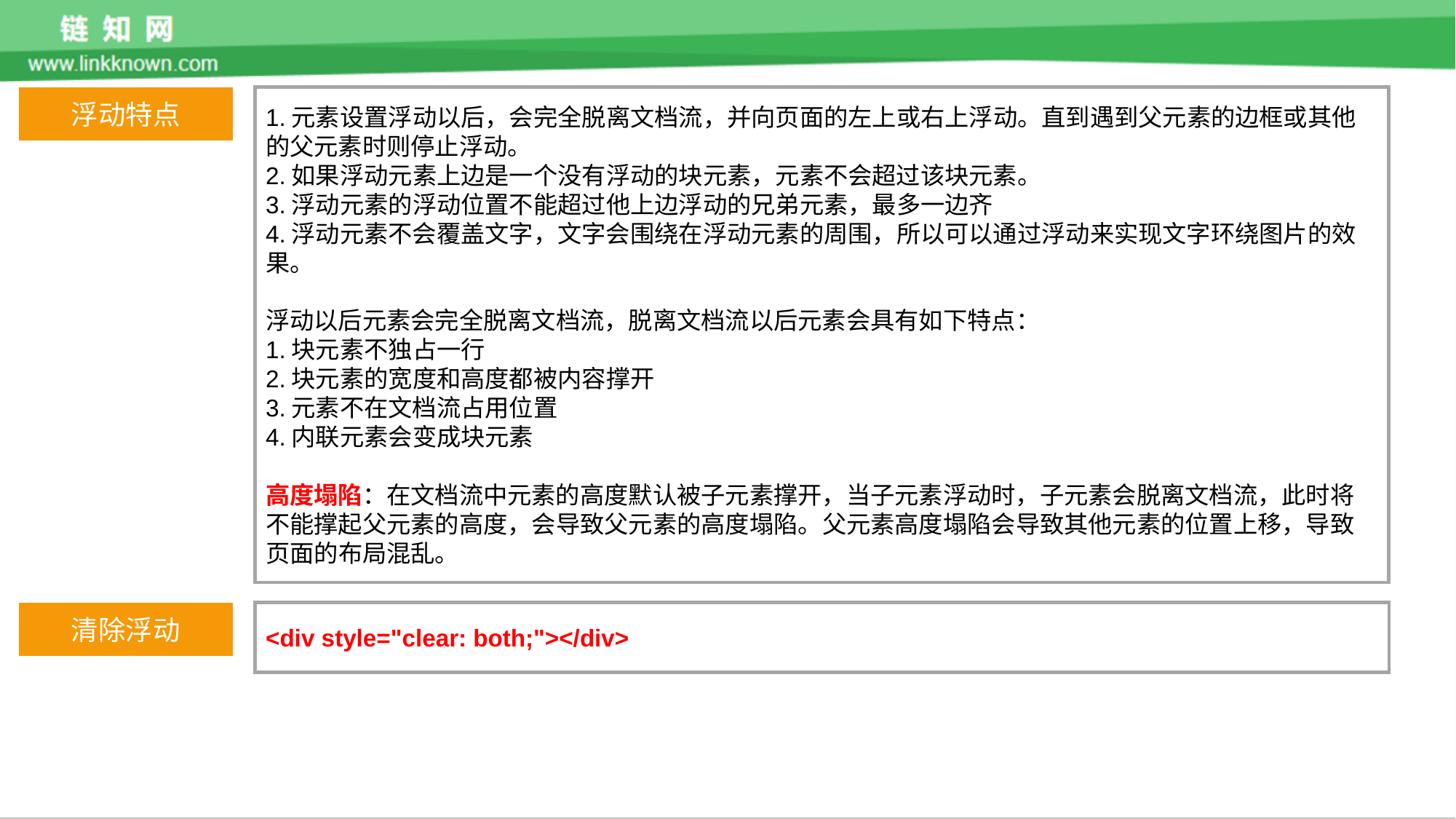

浮动特点
1.元素设置浮动以后，会完全脱离文档流，并向页面的左上或右上浮动。直到遇到父元素的边框或其他的父元素时则停止浮动。
2.如果浮动元素上边是一个没有浮动的块元素，元素不会超过该块元素。
3.浮动元素的浮动位置不能超过他上边浮动的兄弟元素，最多一边齐
4.浮动元素不会覆盖文字，文字会围绕在浮动元素的周围，所以可以通过浮动来实现文字环绕图片的效果。

浮动以后元素会完全脱离文档流，脱离文档流以后元素会具有如下特点：
1.块元素不独占一行
2.块元素的宽度和高度都被内容撑开
3.元素不在文档流占用位置
4.内联元素会变成块元素

高度塌陷：在文档流中元素的高度默认被子元素撑开，当子元素浮动时，子元素会脱离文档流，此时将不能撑起父元素的高度，会导致父元素的高度塌陷。父元素高度塌陷会导致其他元素的位置上移，导致页面的布局混乱。
清除浮动
<div style="clear: both;"></div>